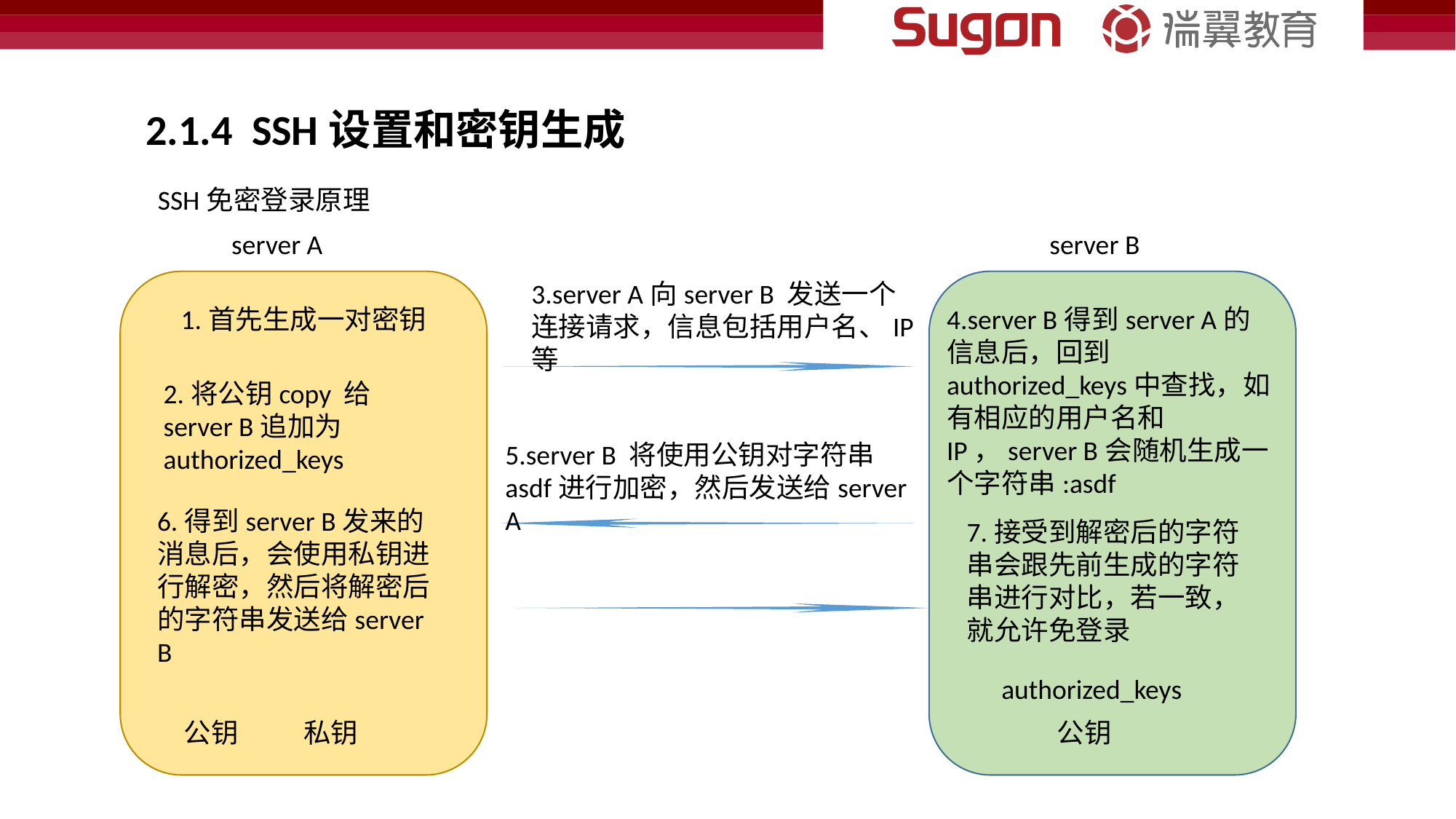

2.1.4  SSH设置和密钥生成
SSH免密登录原理
server A
server B

3.server A向server B 发送一个连接请求，信息包括用户名、IP等

1.首先生成一对密钥
4.server B得到server A的信息后，回到authorized_keys中查找，如有相应的用户名和IP，server B会随机生成一个字符串:asdf

2.将公钥copy 给server B追加为authorized_keys
5.server B 将使用公钥对字符串asdf进行加密，然后发送给server A
6.得到server B发来的消息后，会使用私钥进行解密，然后将解密后的字符串发送给server B
7.接受到解密后的字符串会跟先前生成的字符串进行对比，若一致，就允许免登录

authorized_keys
公钥
私钥
公钥